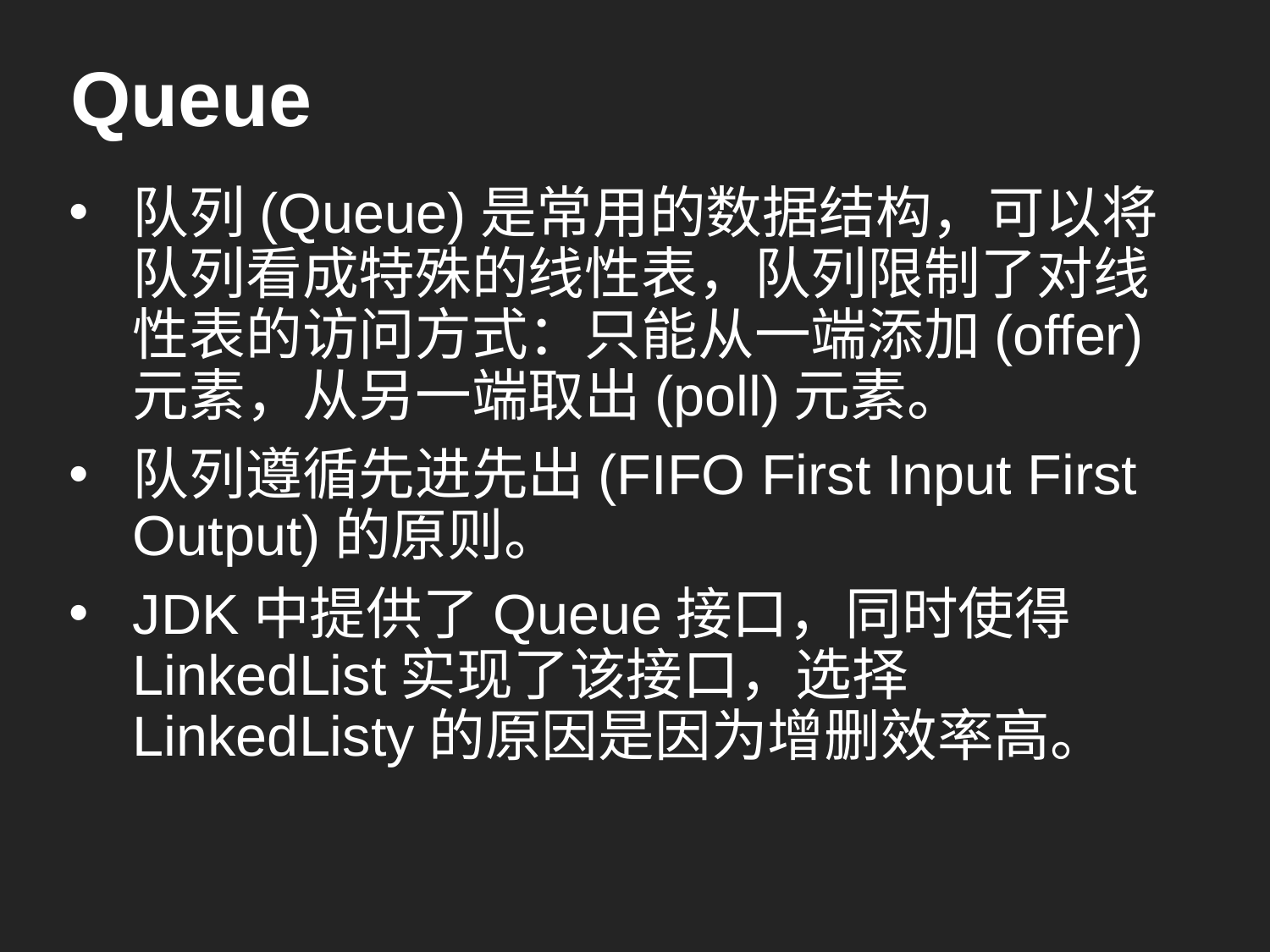

# Queue
队列(Queue)是常用的数据结构，可以将队列看成特殊的线性表，队列限制了对线性表的访问方式：只能从一端添加(offer)元素，从另一端取出(poll)元素。
队列遵循先进先出(FIFO First Input First Output)的原则。
JDK中提供了Queue接口，同时使得LinkedList实现了该接口，选择LinkedListy的原因是因为增删效率高。